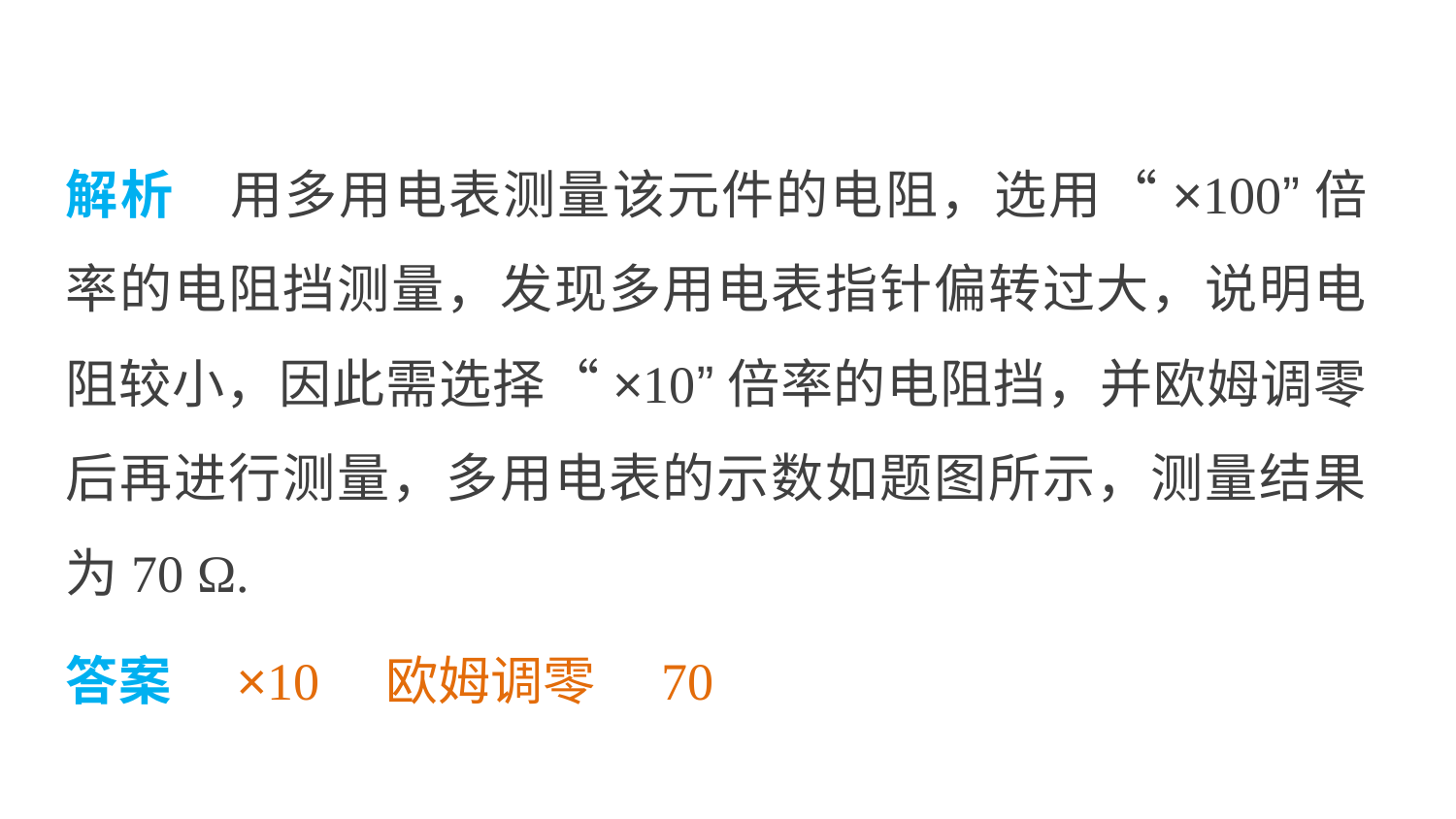

解析　用多用电表测量该元件的电阻，选用“×100”倍率的电阻挡测量，发现多用电表指针偏转过大，说明电阻较小，因此需选择“×10”倍率的电阻挡，并欧姆调零后再进行测量，多用电表的示数如题图所示，测量结果为70 Ω.
答案　×10　欧姆调零　70